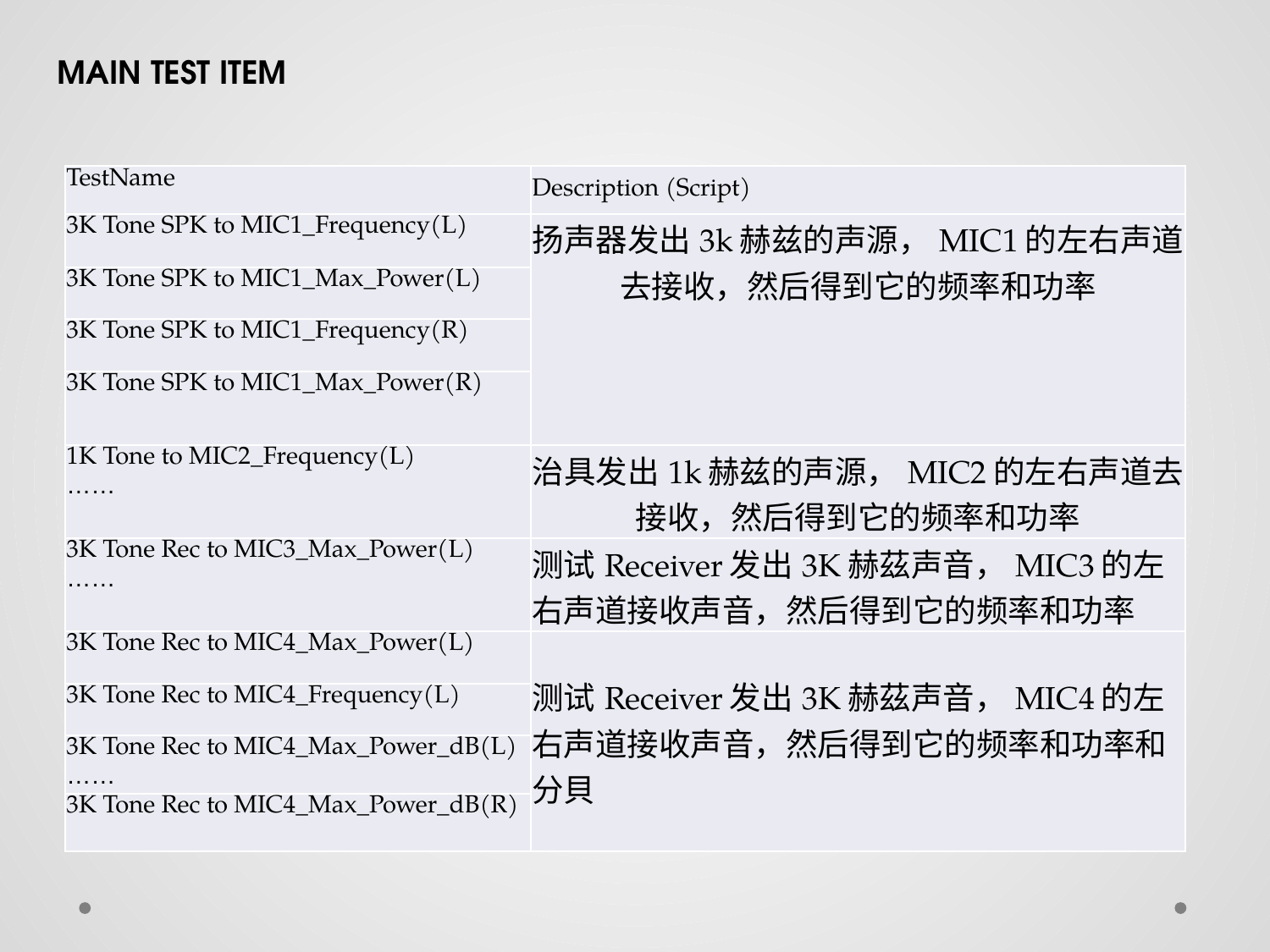

MAIN TEST ITEM
| TestName | Description (Script) |
| --- | --- |
| 3K Tone SPK to MIC1\_Frequency(L) | 扬声器发出3k赫兹的声源，MIC1的左右声道去接收，然后得到它的频率和功率 |
| 3K Tone SPK to MIC1\_Max\_Power(L) |  |
| 3K Tone SPK to MIC1\_Frequency(R) |  |
| 3K Tone SPK to MIC1\_Max\_Power(R) |  |
| 1K Tone to MIC2\_Frequency(L) …… | 治具发出1k赫兹的声源，MIC2的左右声道去接收，然后得到它的频率和功率 |
| 3K Tone Rec to MIC3\_Max\_Power(L) …… | 测试Receiver发出3K赫茲声音，MIC3的左右声道接收声音，然后得到它的频率和功率 |
| 3K Tone Rec to MIC4\_Max\_Power(L) | 测试Receiver发出3K赫茲声音，MIC4的左右声道接收声音，然后得到它的频率和功率和分貝 |
| 3K Tone Rec to MIC4\_Frequency(L) |  |
| 3K Tone Rec to MIC4\_Max\_Power\_dB(L) …… |  |
| 3K Tone Rec to MIC4\_Max\_Power\_dB(R) |  |